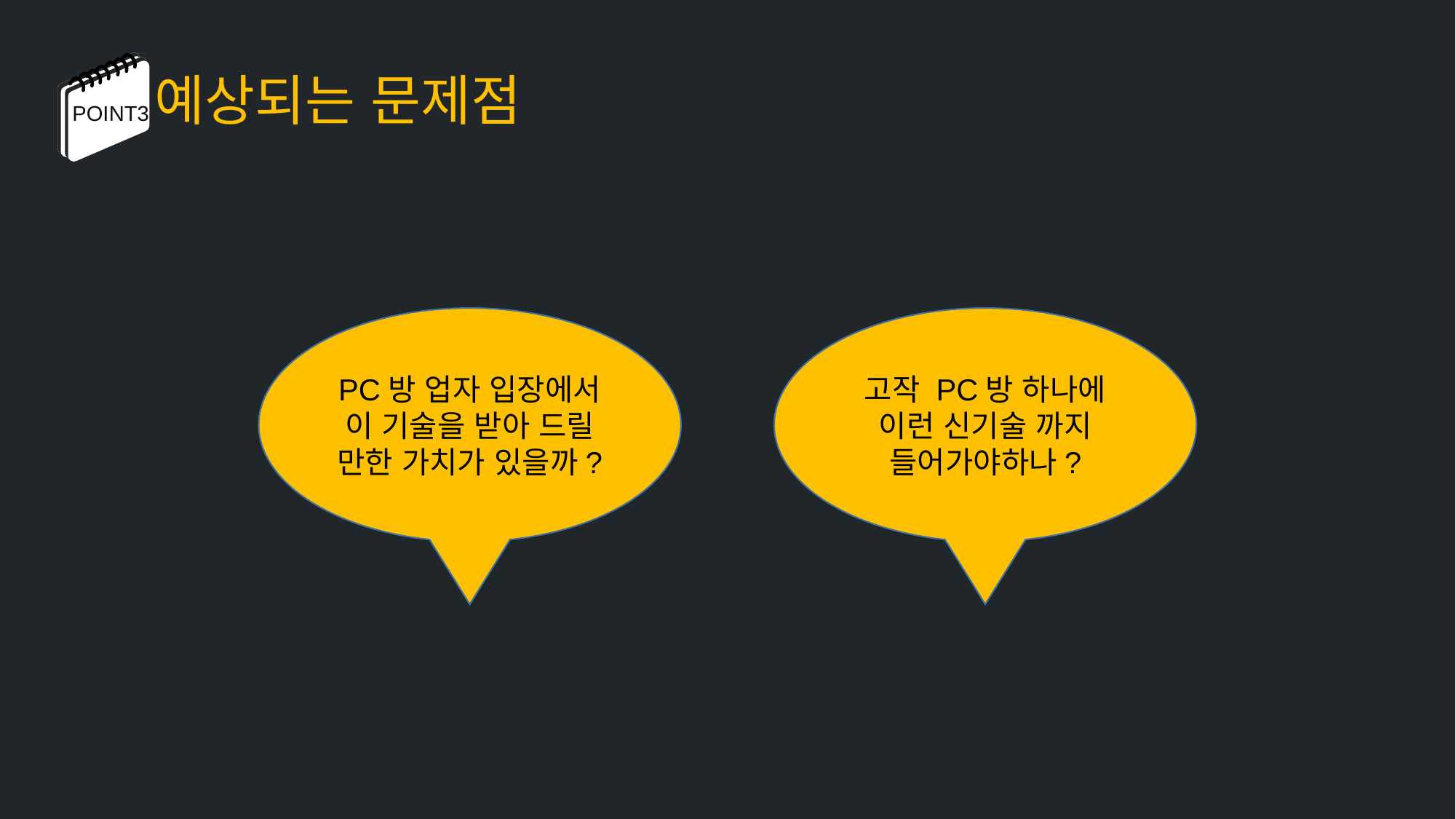

예상되는 문제점

POINT3
고작 PC방 하나에 이런 신기술 까지 들어가야하나?
PC방 업자 입장에서 이 기술을 받아 드릴 만한 가치가 있을까?
▲기타